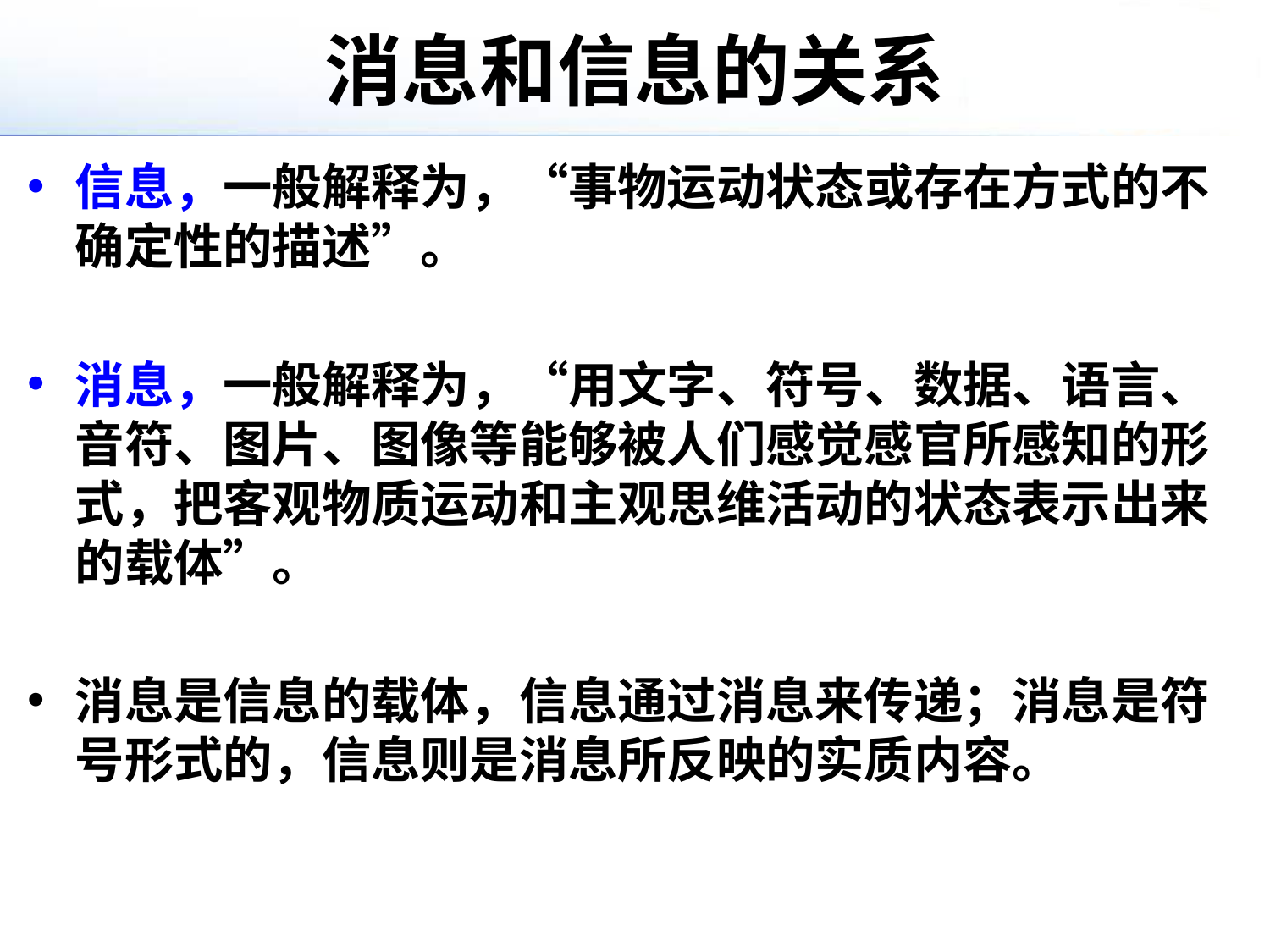

# 消息和信息的关系
信息，一般解释为，“事物运动状态或存在方式的不确定性的描述”。

消息，一般解释为，“用文字、符号、数据、语言、音符、图片、图像等能够被人们感觉感官所感知的形式，把客观物质运动和主观思维活动的状态表示出来的载体”。

消息是信息的载体，信息通过消息来传递；消息是符号形式的，信息则是消息所反映的实质内容。